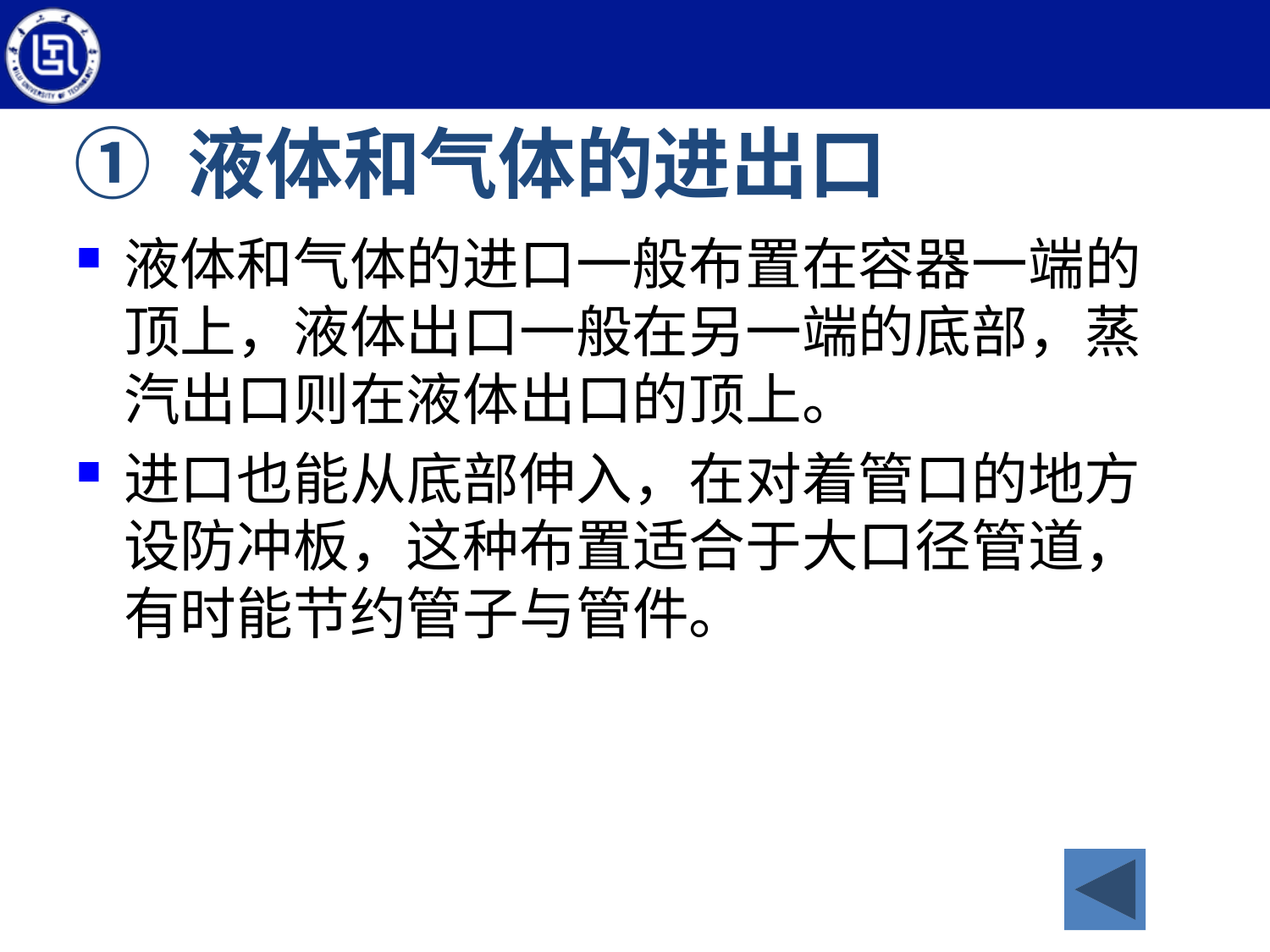

# ① 液体和气体的进出口
液体和气体的进口一般布置在容器一端的顶上，液体出口一般在另一端的底部，蒸汽出口则在液体出口的顶上。
进口也能从底部伸入，在对着管口的地方设防冲板，这种布置适合于大口径管道，有时能节约管子与管件。